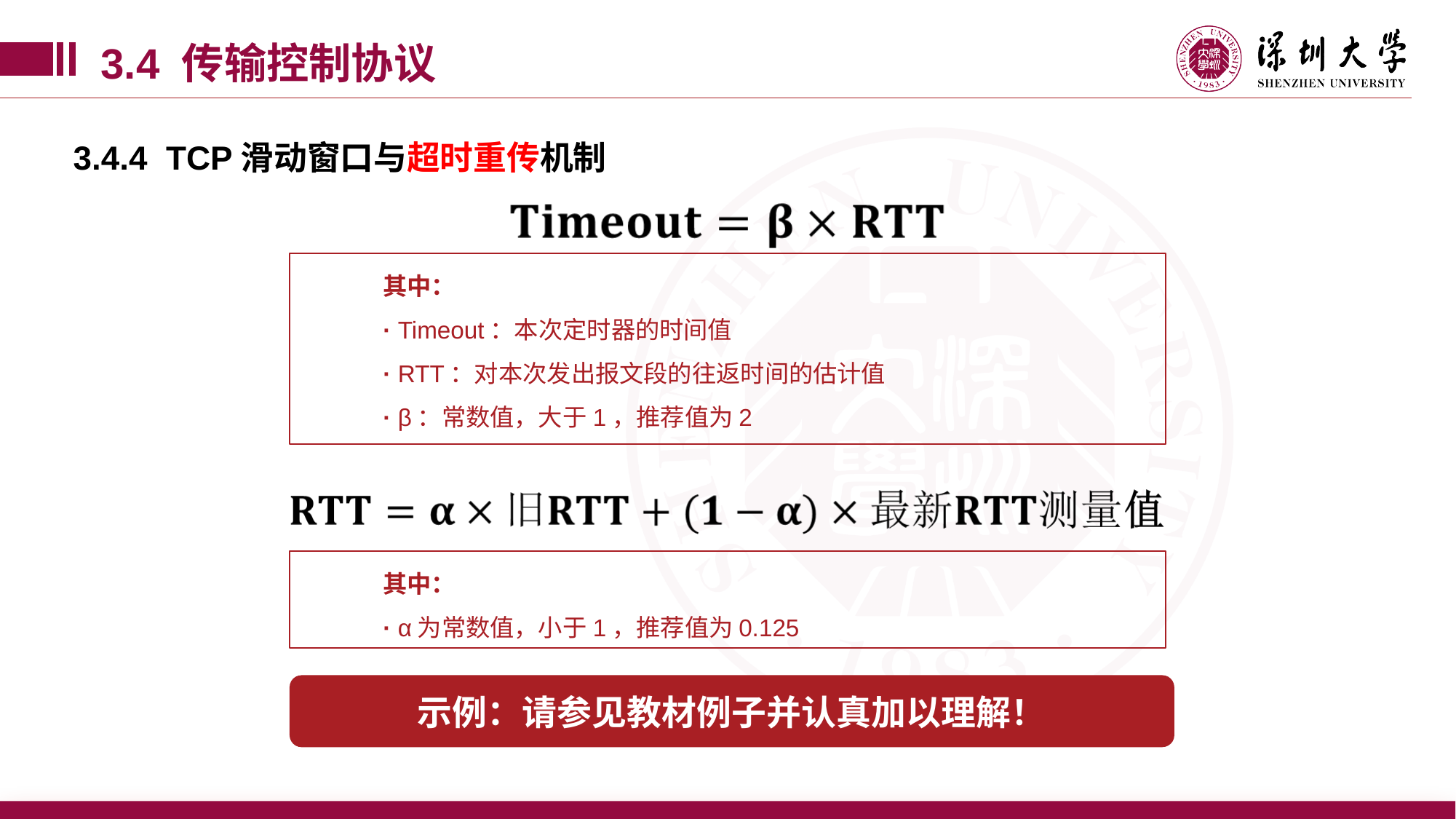

3.4 传输控制协议

3.4.4  TCP滑动窗口与超时重传机制

其中：
· Timeout：本次定时器的时间值
· RTT：对本次发出报文段的往返时间的估计值
· β：常数值，大于1，推荐值为2

其中：
· α为常数值，小于1，推荐值为0.125

示例：请参见教材例子并认真加以理解！